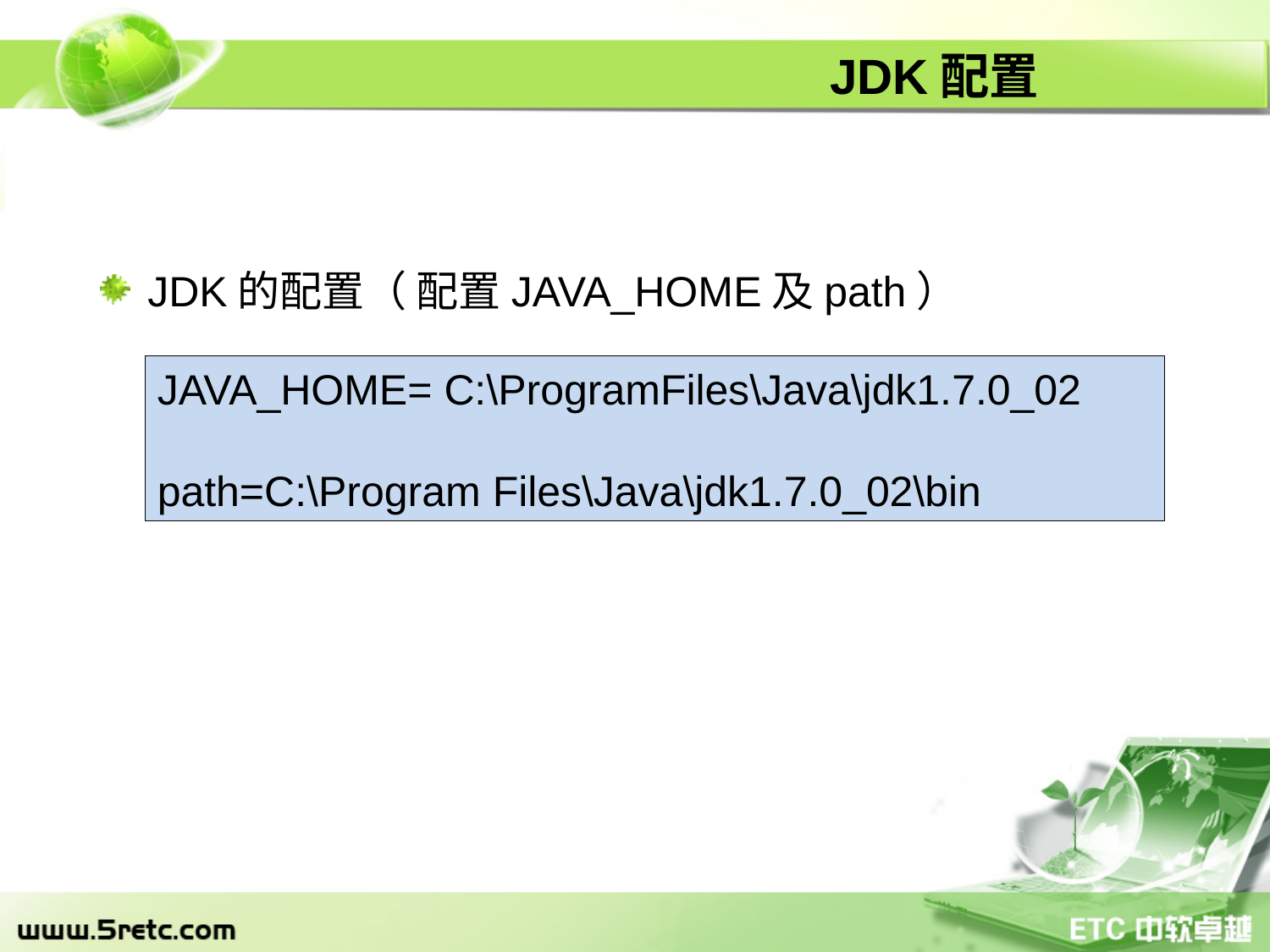

# JDK配置
JDK的配置（ 配置JAVA_HOME及path）

JAVA_HOME= C:\ProgramFiles\Java\jdk1.7.0_02

path=C:\Program Files\Java\jdk1.7.0_02\bin